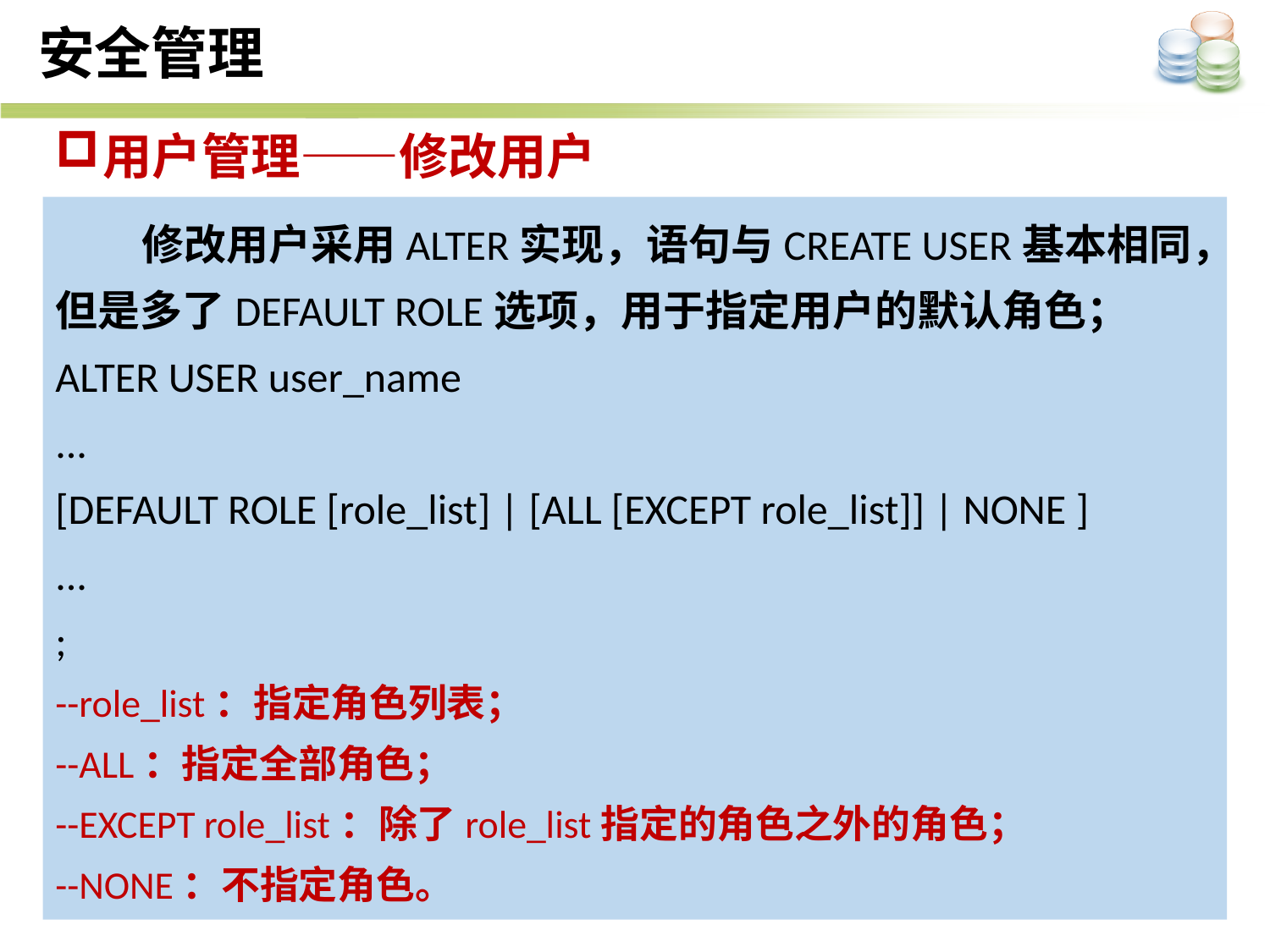

安全管理
用户管理——修改用户
        修改用户采用ALTER实现，语句与CREATE USER基本相同，但是多了DEFAULT ROLE选项，用于指定用户的默认角色；
ALTER USER user_name
...
[DEFAULT ROLE [role_list] | [ALL [EXCEPT role_list]] | NONE ]
...
;
--role_list：指定角色列表；
--ALL：指定全部角色；
--EXCEPT role_list：除了role_list指定的角色之外的角色；
--NONE：不指定角色。
14